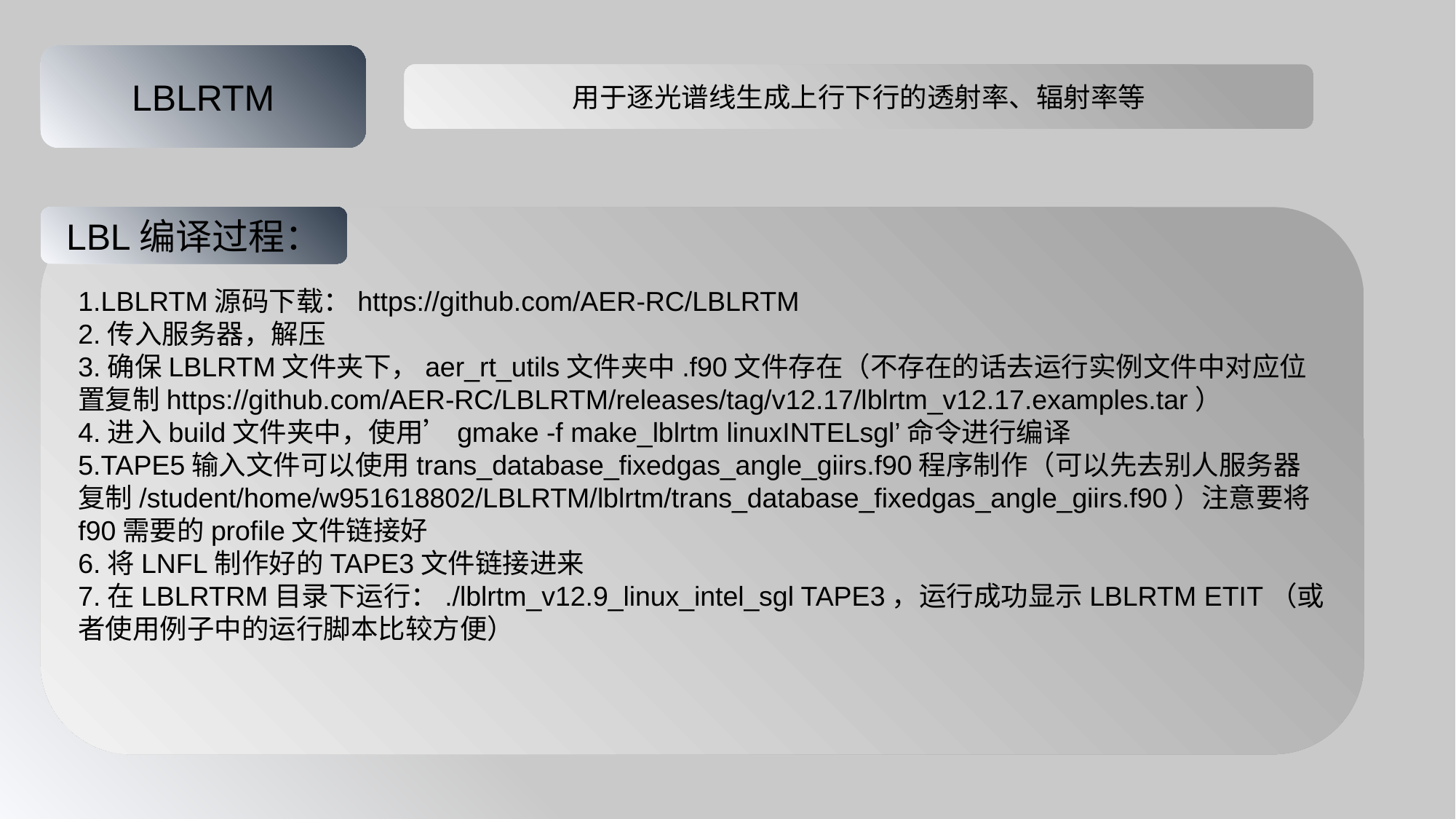

LBLRTM
用于逐光谱线生成上行下行的透射率、辐射率等
1.LBLRTM源码下载：https://github.com/AER-RC/LBLRTM
2.传入服务器，解压
3.确保LBLRTM文件夹下，aer_rt_utils文件夹中.f90文件存在（不存在的话去运行实例文件中对应位置复制https://github.com/AER-RC/LBLRTM/releases/tag/v12.17/lblrtm_v12.17.examples.tar）
4.进入build文件夹中，使用’gmake -f make_lblrtm linuxINTELsgl’命令进行编译
5.TAPE5输入文件可以使用trans_database_fixedgas_angle_giirs.f90程序制作（可以先去别人服务器复制/student/home/w951618802/LBLRTM/lblrtm/trans_database_fixedgas_angle_giirs.f90）注意要将f90需要的profile文件链接好
6.将LNFL制作好的TAPE3文件链接进来
7.在LBLRTRM目录下运行：./lblrtm_v12.9_linux_intel_sgl TAPE3，运行成功显示LBLRTM ETIT（或者使用例子中的运行脚本比较方便）

LBL编译过程：